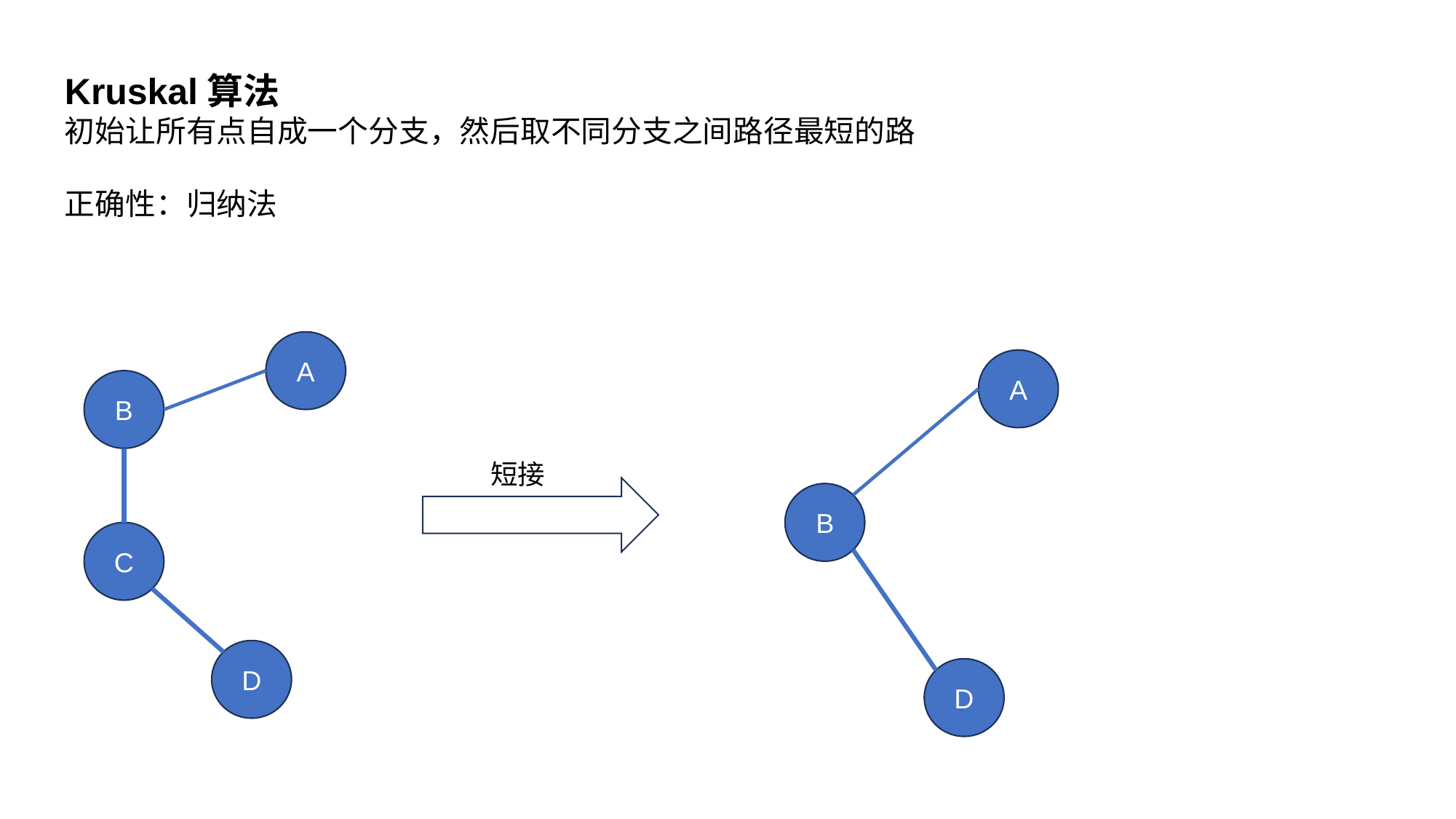

Kruskal算法
初始让所有点自成一个分支，然后取不同分支之间路径最短的路

正确性：归纳法
A
A
B
短接

B
C
D
D